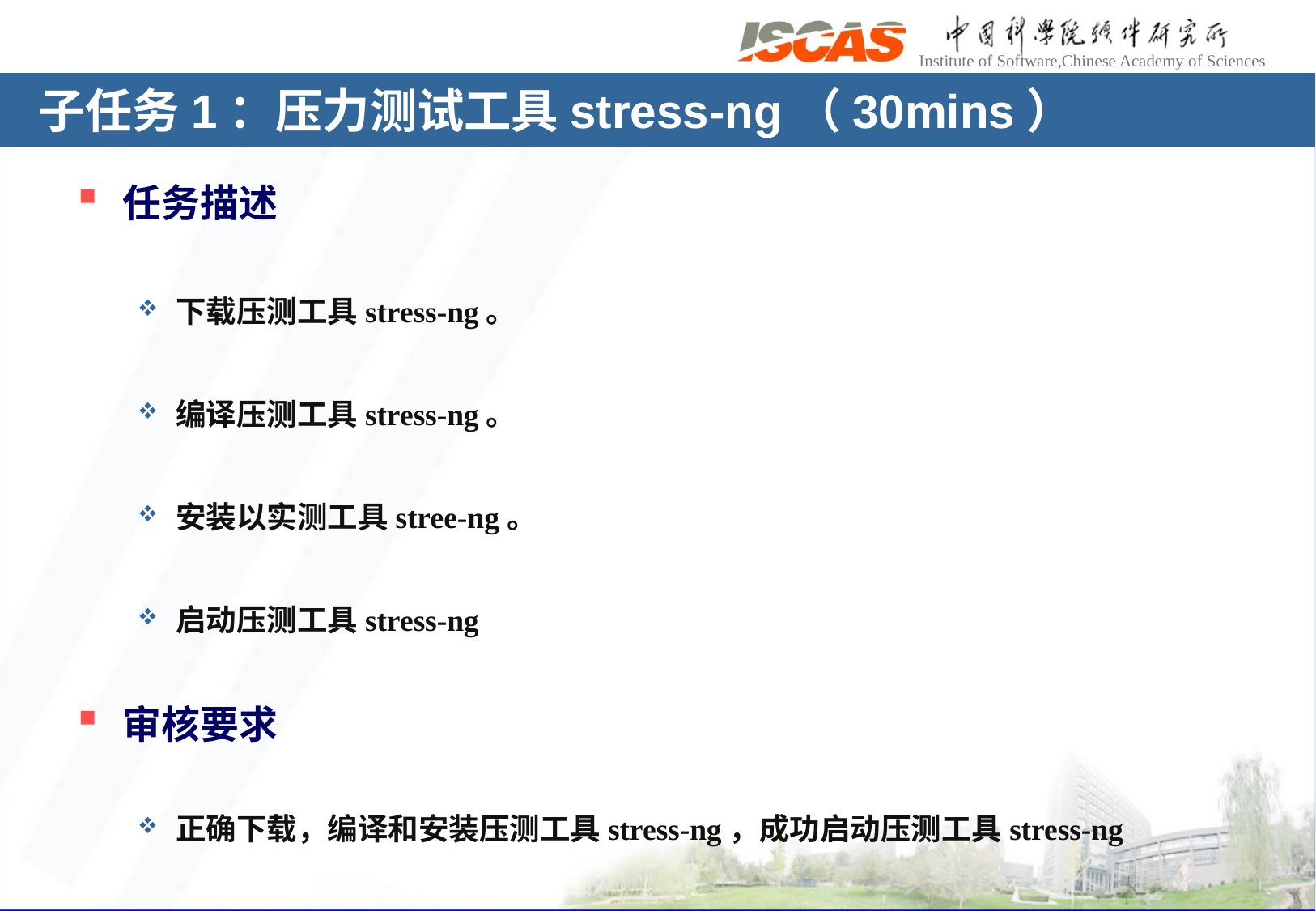

# 子任务1：压力测试工具stress-ng（30mins）
任务描述

下载压测工具stress-ng。

编译压测工具stress-ng。

安装以实测工具stree-ng。

启动压测工具stress-ng

审核要求

正确下载，编译和安装压测工具stress-ng，成功启动压测工具stress-ng

提交操作步骤的运行截图。